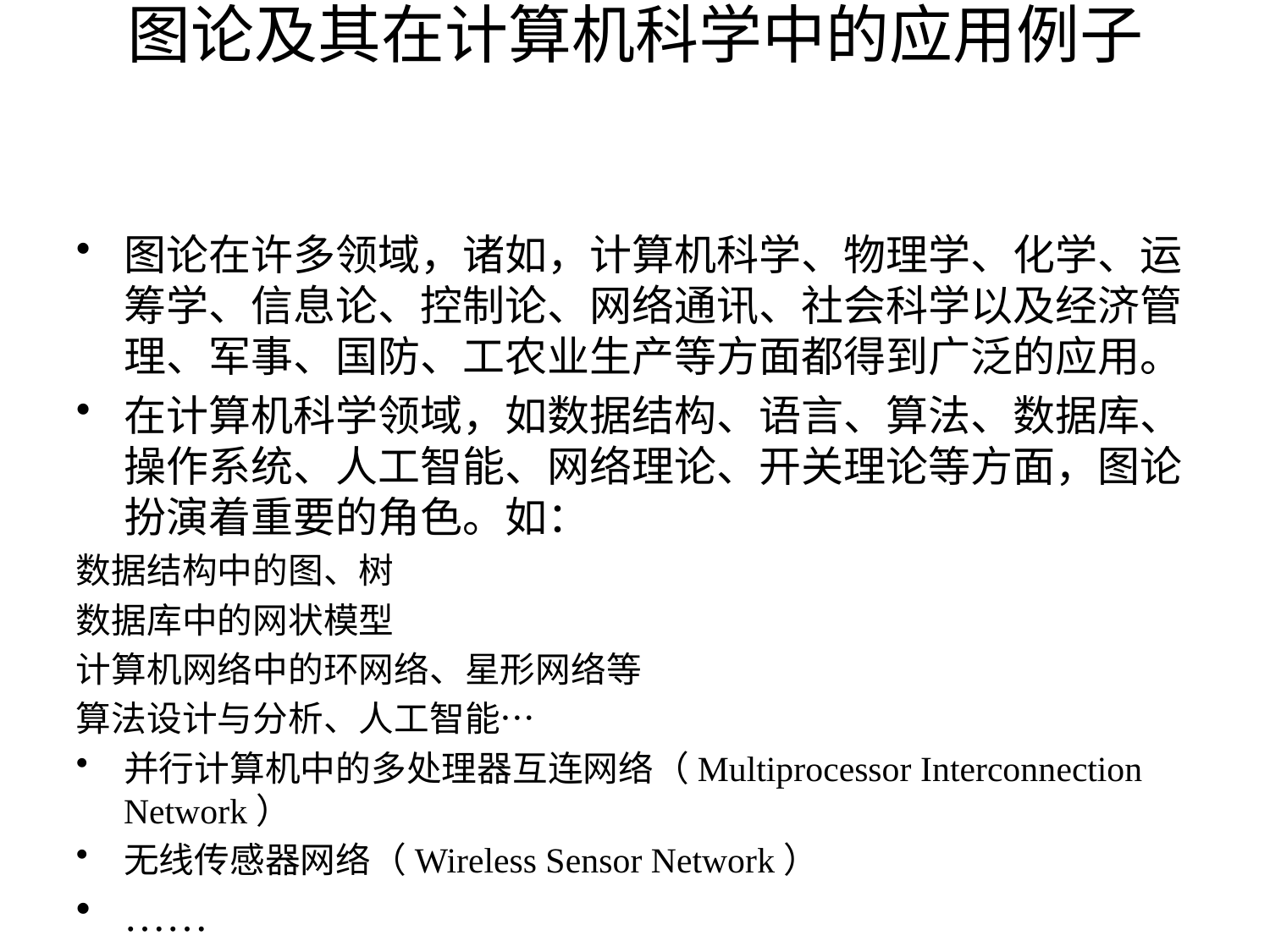

图论及其在计算机科学中的应用例子
#
图论在许多领域，诸如，计算机科学、物理学、化学、运筹学、信息论、控制论、网络通讯、社会科学以及经济管理、军事、国防、工农业生产等方面都得到广泛的应用。
在计算机科学领域，如数据结构、语言、算法、数据库、操作系统、人工智能、网络理论、开关理论等方面，图论扮演着重要的角色。如：
数据结构中的图、树
数据库中的网状模型
计算机网络中的环网络、星形网络等
算法设计与分析、人工智能…
并行计算机中的多处理器互连网络（Multiprocessor Interconnection Network）
无线传感器网络（Wireless Sensor Network）
……